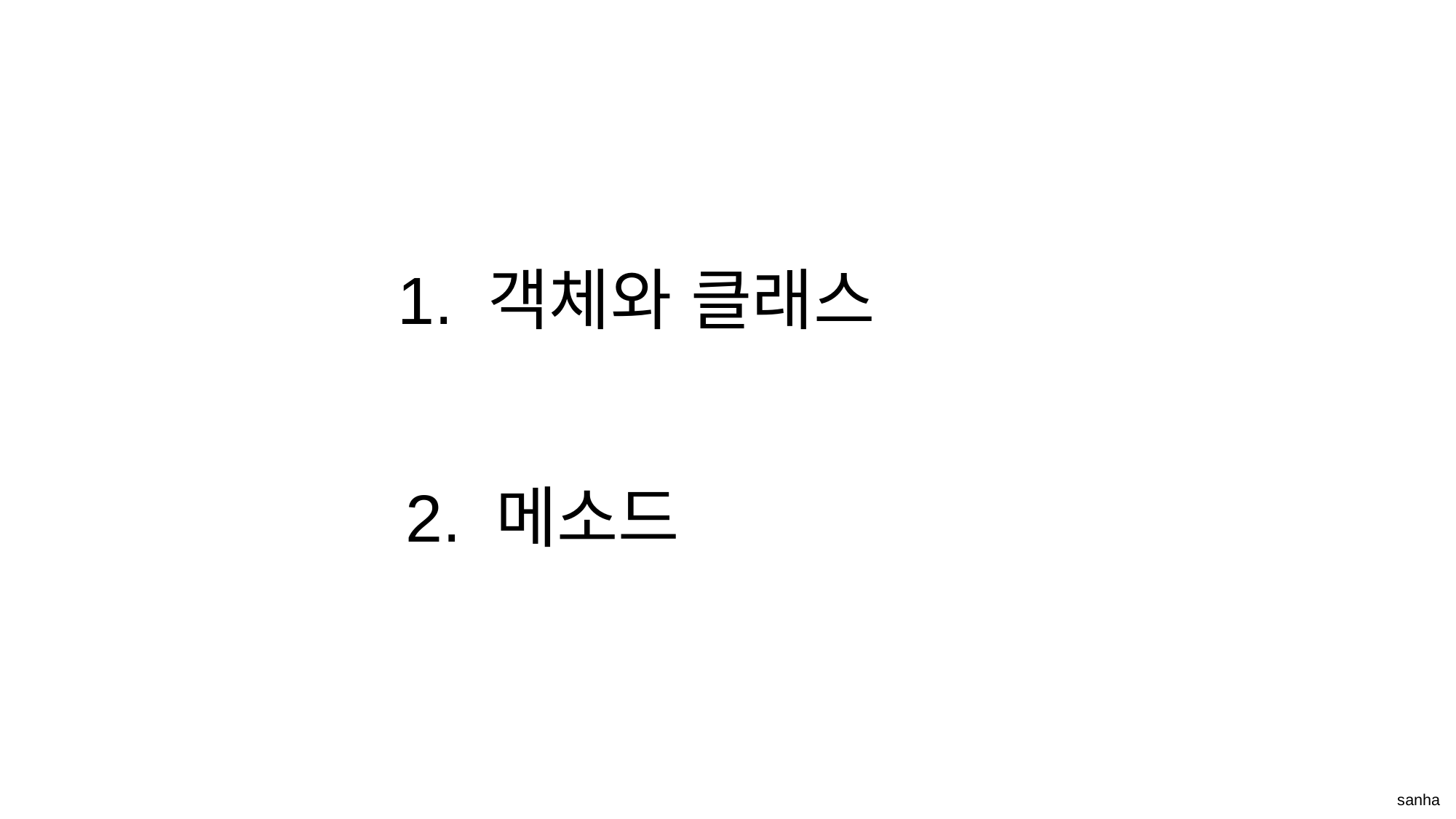

# 1. 객체와 클래스
2. 메소드
sanha